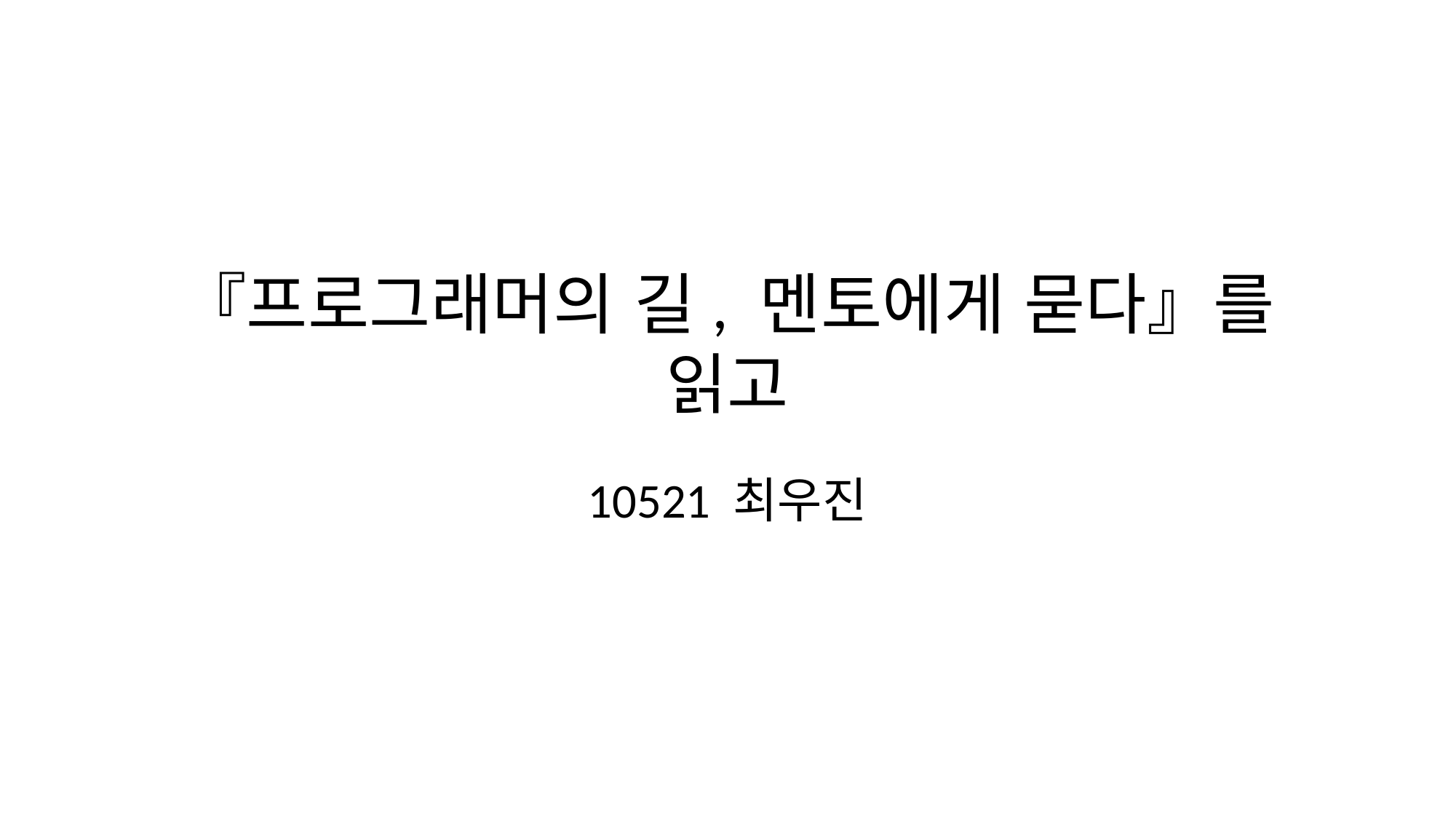

# 『프로그래머의 길, 멘토에게 묻다』를 읽고
10521 최우진